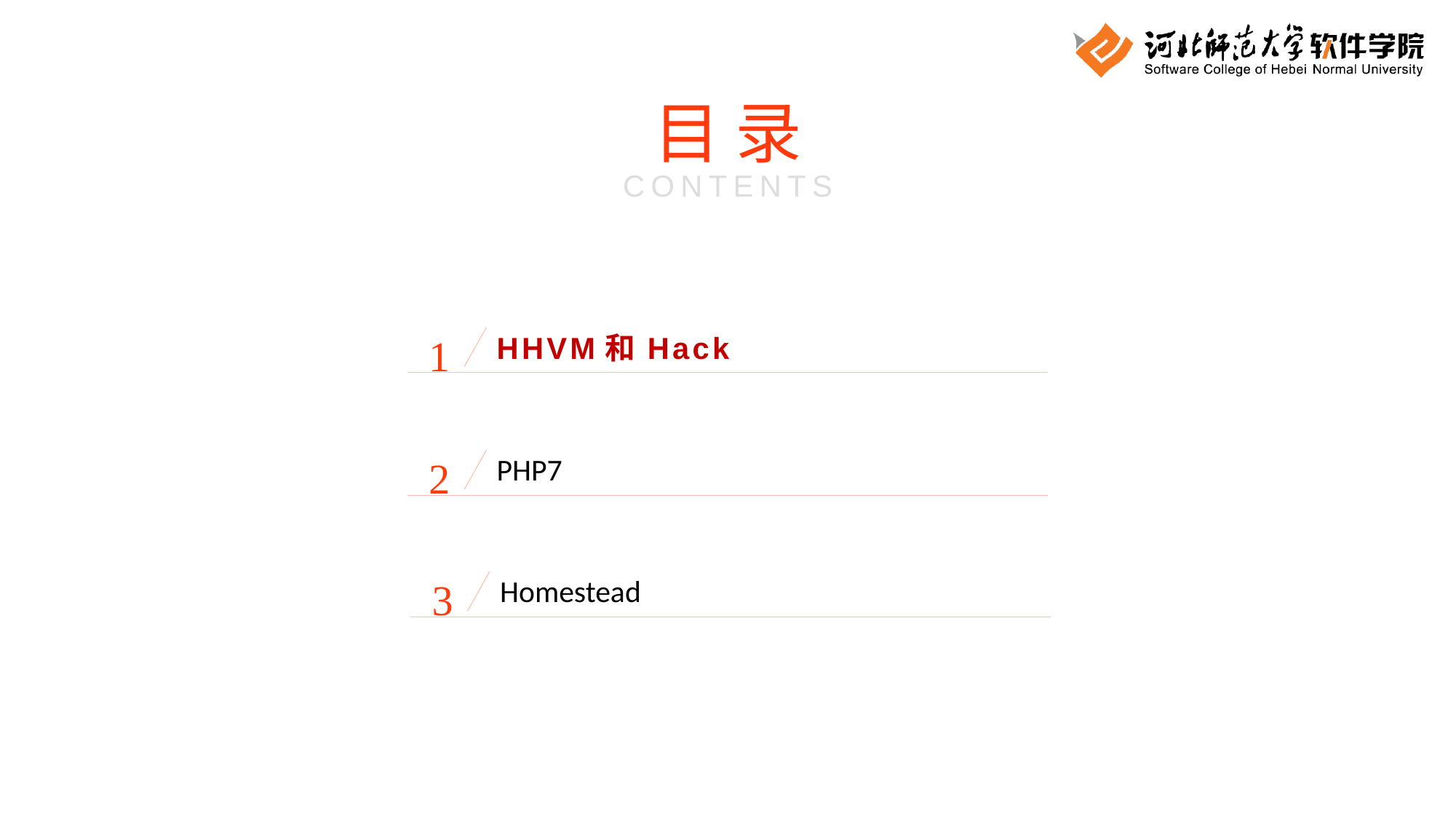

目 录
CONTENTS
1
HHVM和Hack
2
PHP7
3
Homestead